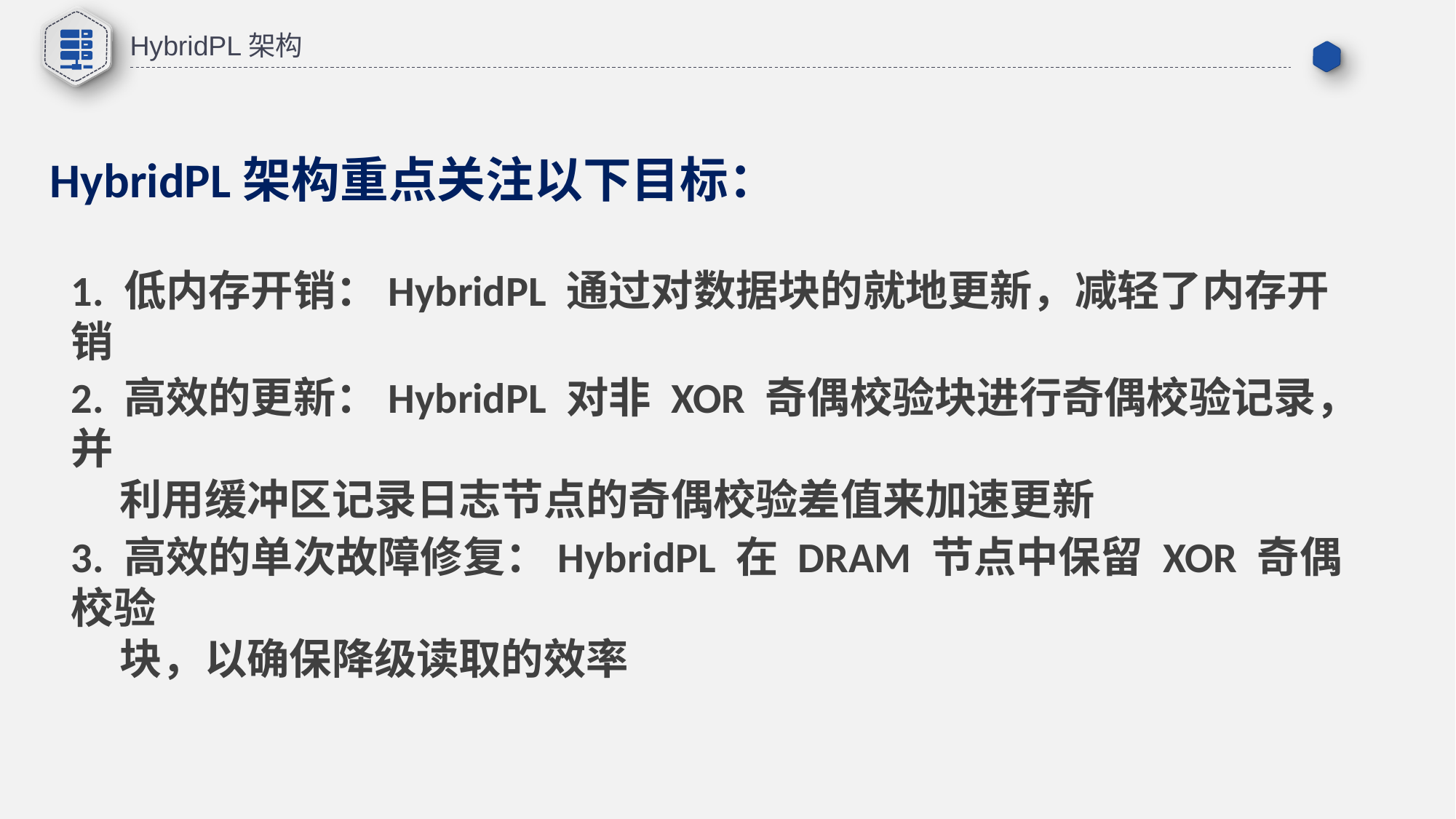

HybridPL架构

HybridPL架构重点关注以下目标：
1. 低内存开销：HybridPL 通过对数据块的就地更新，减轻了内存开销
2. 高效的更新：HybridPL 对非 XOR 奇偶校验块进行奇偶校验记录，并
    利用缓冲区记录日志节点的奇偶校验差值来加速更新
3. 高效的单次故障修复：HybridPL 在 DRAM 节点中保留 XOR 奇偶校验
    块，以确保降级读取的效率